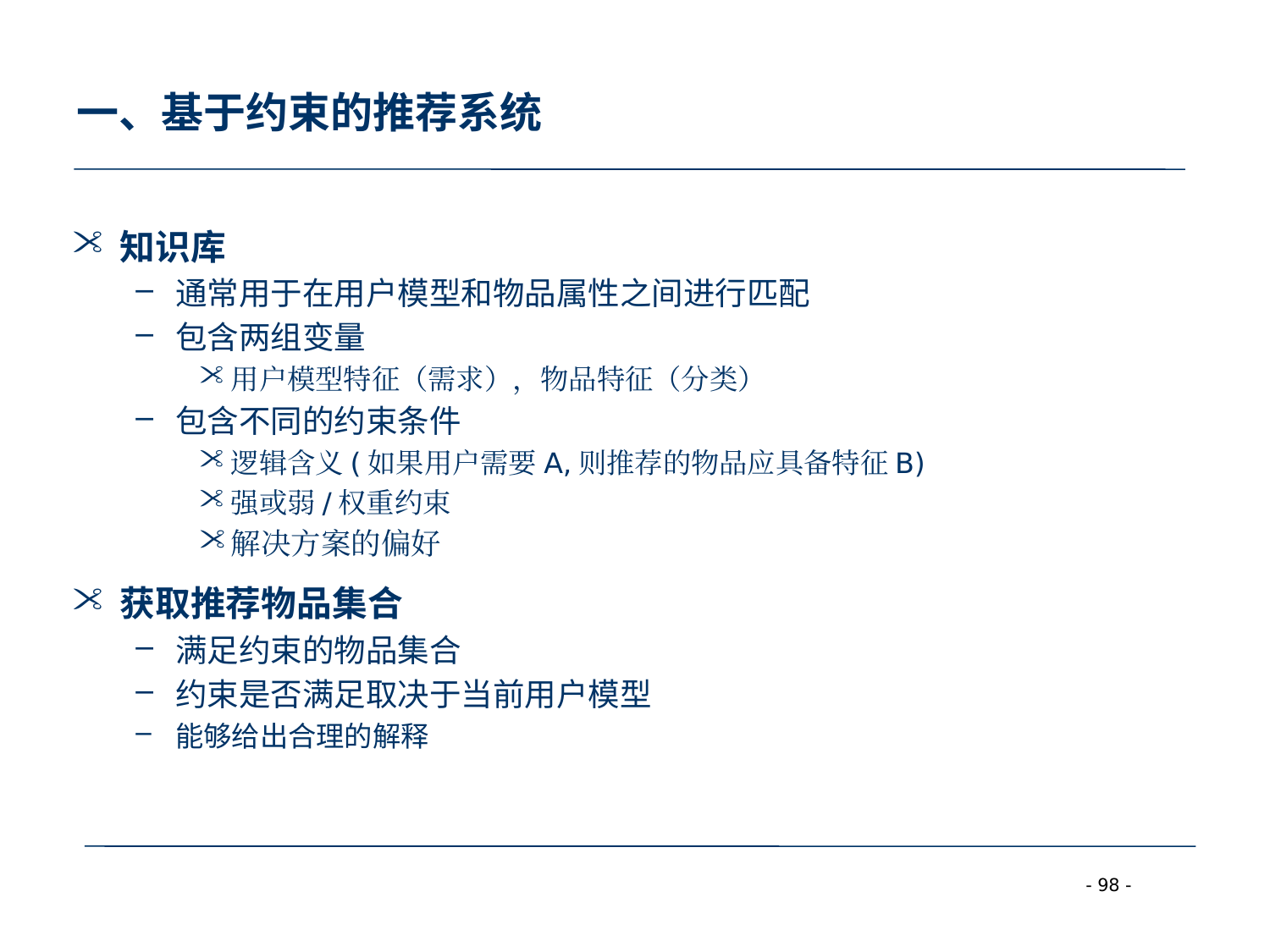

# 一、基于约束的推荐系统
知识库
通常用于在用户模型和物品属性之间进行匹配
包含两组变量
用户模型特征（需求），物品特征（分类）
包含不同的约束条件
逻辑含义(如果用户需要A,则推荐的物品应具备特征B)
强或弱/权重约束
解决方案的偏好
获取推荐物品集合
满足约束的物品集合
约束是否满足取决于当前用户模型
能够给出合理的解释